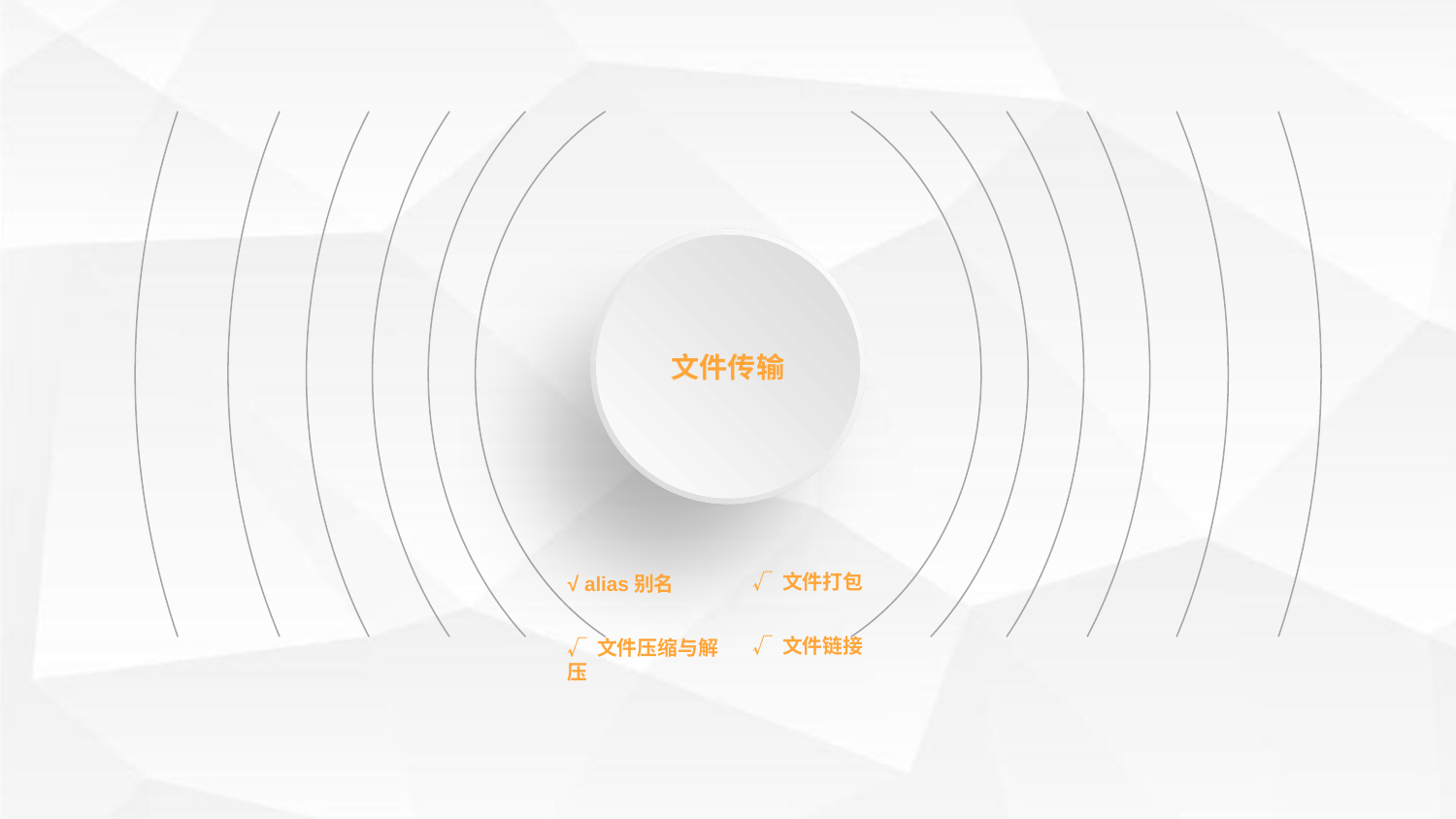

文件传输
√ 文件打包
√ alias别名
√ 文件链接
√ 文件压缩与解压